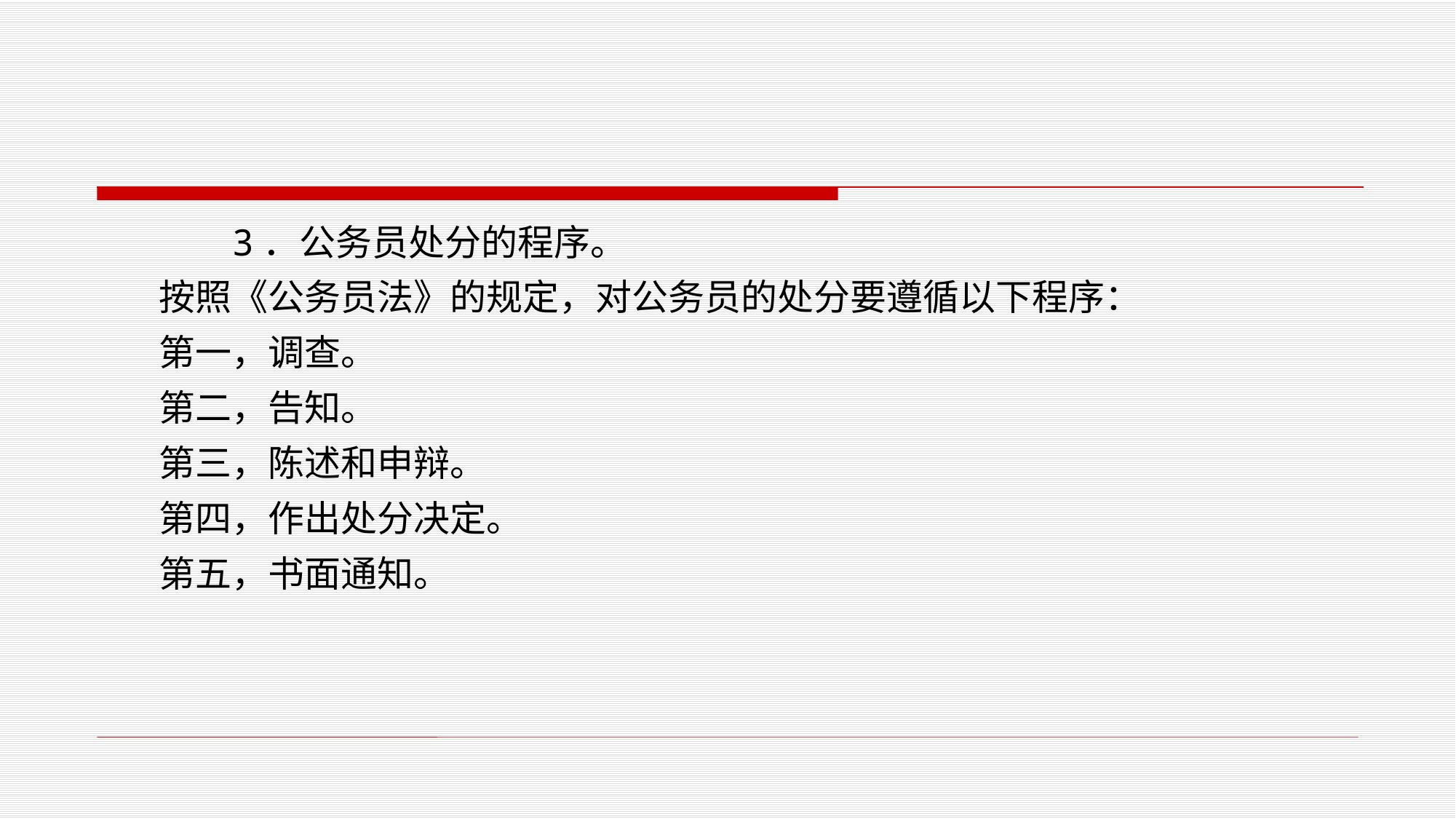

#
      3．公务员处分的程序。
      按照《公务员法》的规定，对公务员的处分要遵循以下程序：
      第一，调查。
      第二，告知。
      第三，陈述和申辩。
      第四，作出处分决定。
      第五，书面通知。